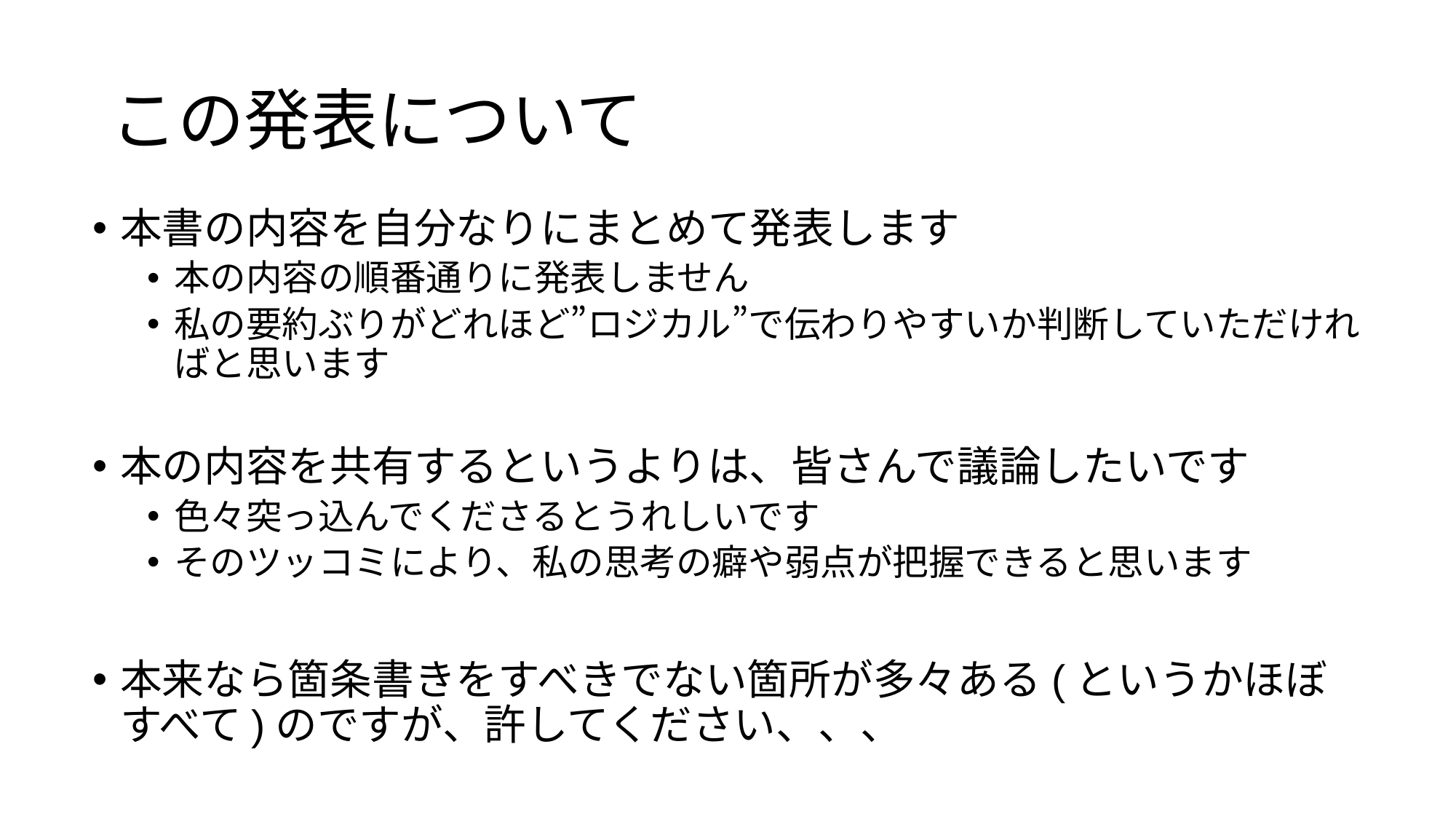

# この発表について
本書の内容を自分なりにまとめて発表します
本の内容の順番通りに発表しません
私の要約ぶりがどれほど”ロジカル”で伝わりやすいか判断していただければと思います

本の内容を共有するというよりは、皆さんで議論したいです
色々突っ込んでくださるとうれしいです
そのツッコミにより、私の思考の癖や弱点が把握できると思います

本来なら箇条書きをすべきでない箇所が多々ある(というかほぼすべて)のですが、許してください、、、